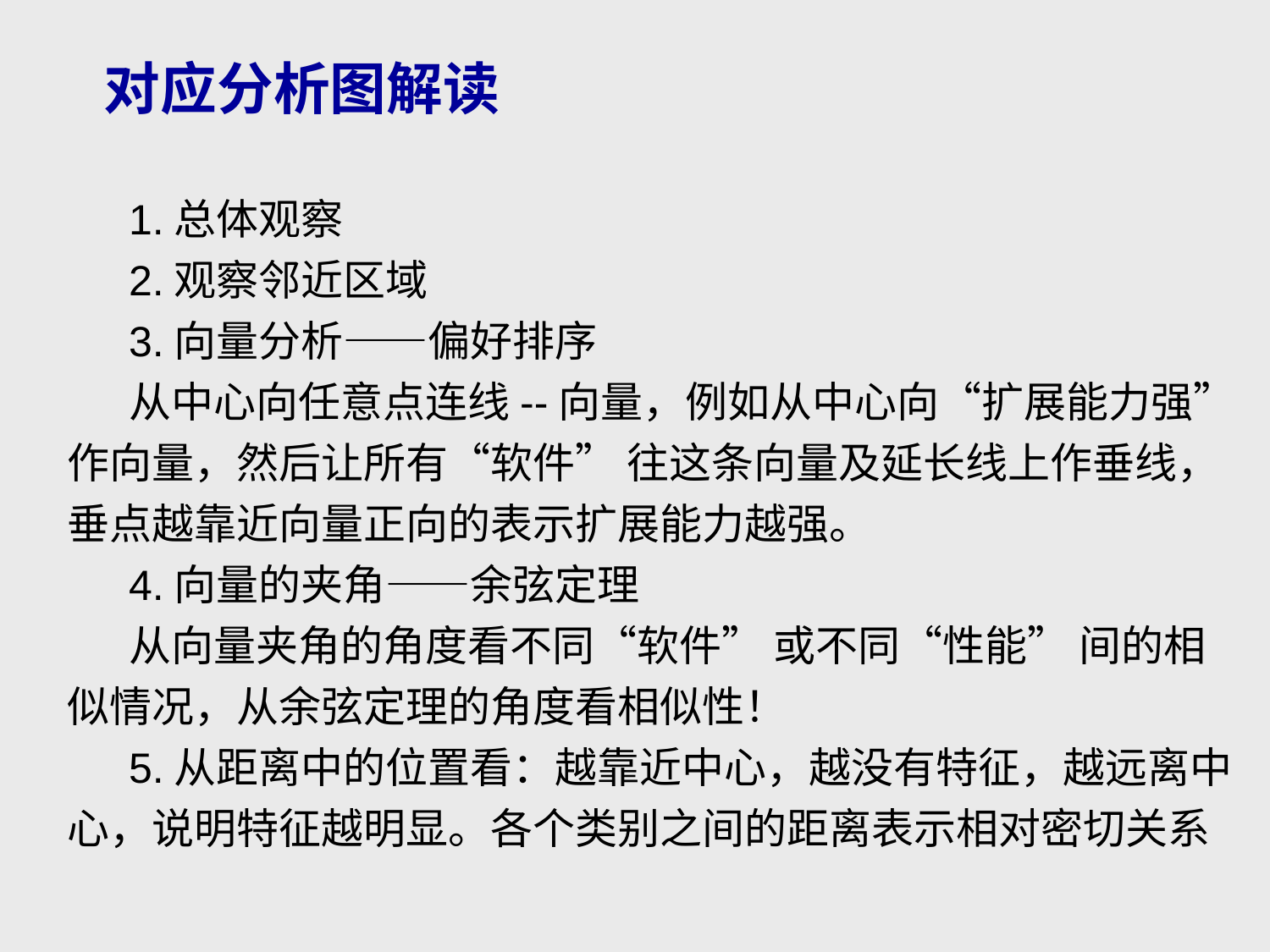

对应分析图解读
1.总体观察
2.观察邻近区域
3.向量分析——偏好排序
从中心向任意点连线--向量，例如从中心向“扩展能力强”作向量，然后让所有“软件” 往这条向量及延长线上作垂线，垂点越靠近向量正向的表示扩展能力越强。
4.向量的夹角——余弦定理
从向量夹角的角度看不同“软件” 或不同“性能” 间的相似情况，从余弦定理的角度看相似性！
5.从距离中的位置看：越靠近中心，越没有特征，越远离中心，说明特征越明显。各个类别之间的距离表示相对密切关系